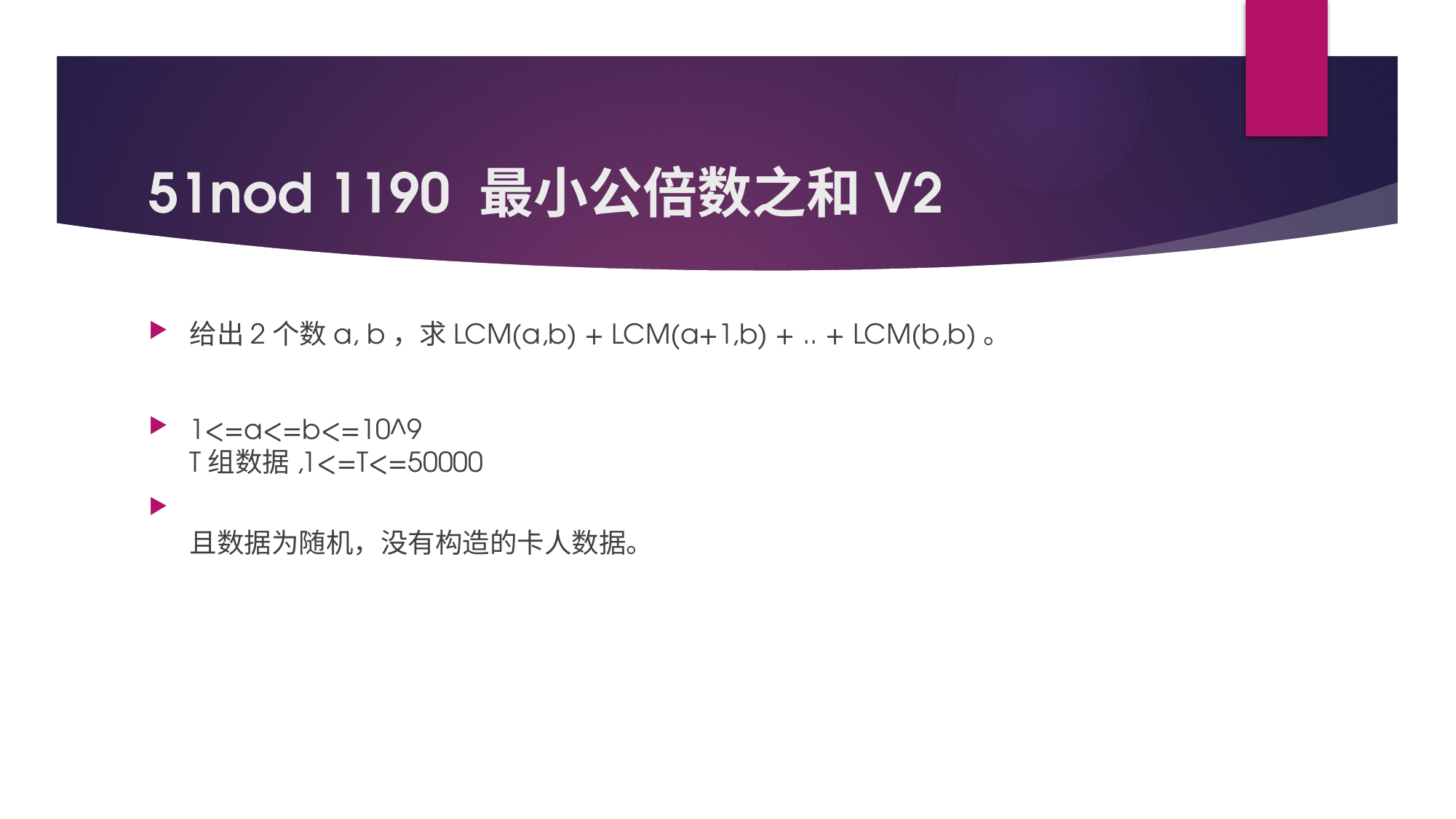

# 51nod 1190 最小公倍数之和V2
给出2个数a, b，求LCM(a,b) + LCM(a+1,b) + .. + LCM(b,b)。

1<=a<=b<=10^9 
T组数据,1<=T<=50000
且数据为随机，没有构造的卡人数据。